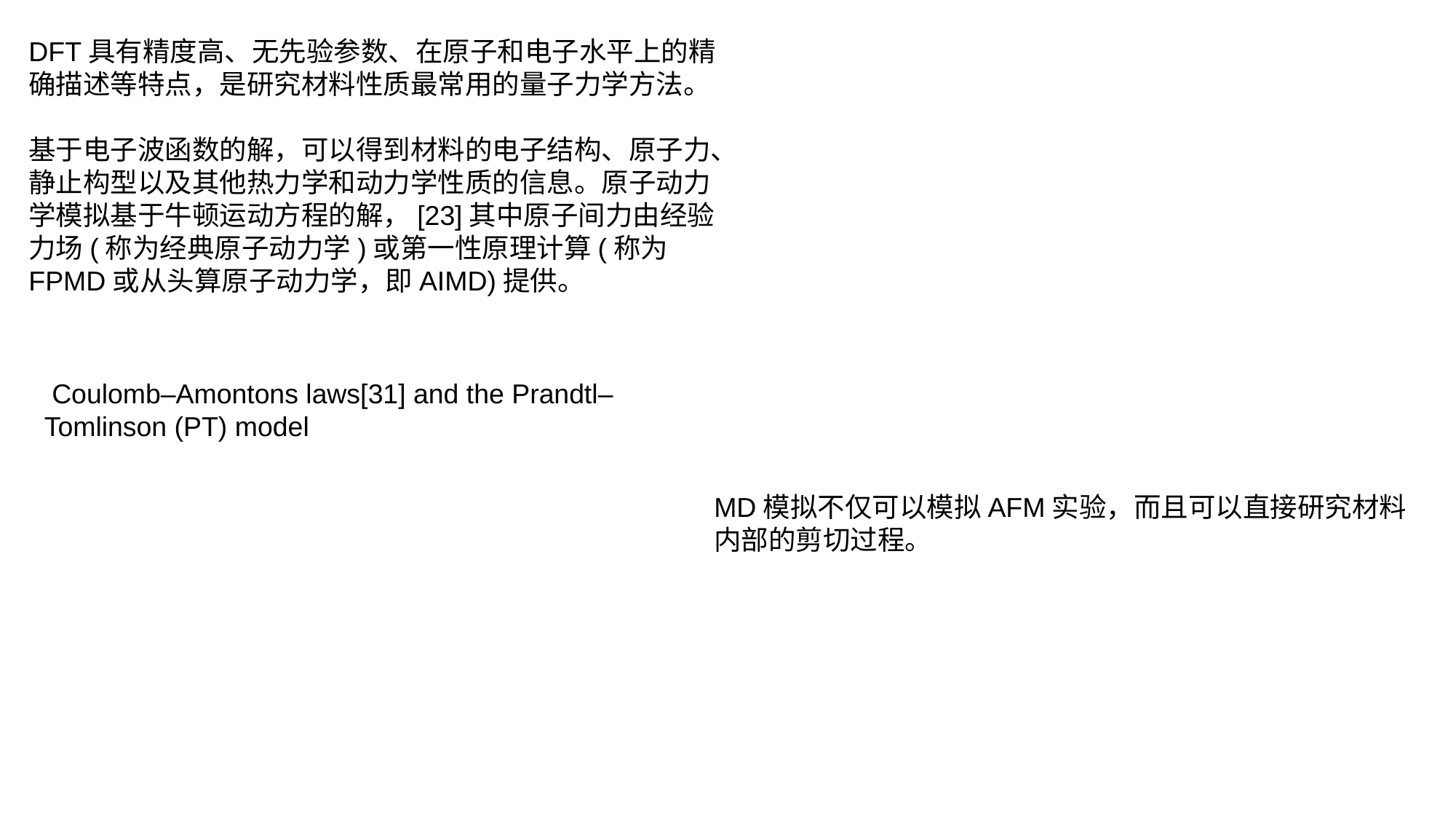

DFT具有精度高、无先验参数、在原子和电子水平上的精确描述等特点，是研究材料性质最常用的量子力学方法。

基于电子波函数的解，可以得到材料的电子结构、原子力、静止构型以及其他热力学和动力学性质的信息。原子动力学模拟基于牛顿运动方程的解，[23]其中原子间力由经验力场(称为经典原子动力学)或第一性原理计算(称为FPMD或从头算原子动力学，即AIMD)提供。

 Coulomb–Amontons laws[31] and the Prandtl–
Tomlinson (PT) model
MD模拟不仅可以模拟AFM实验，而且可以直接研究材料内部的剪切过程。